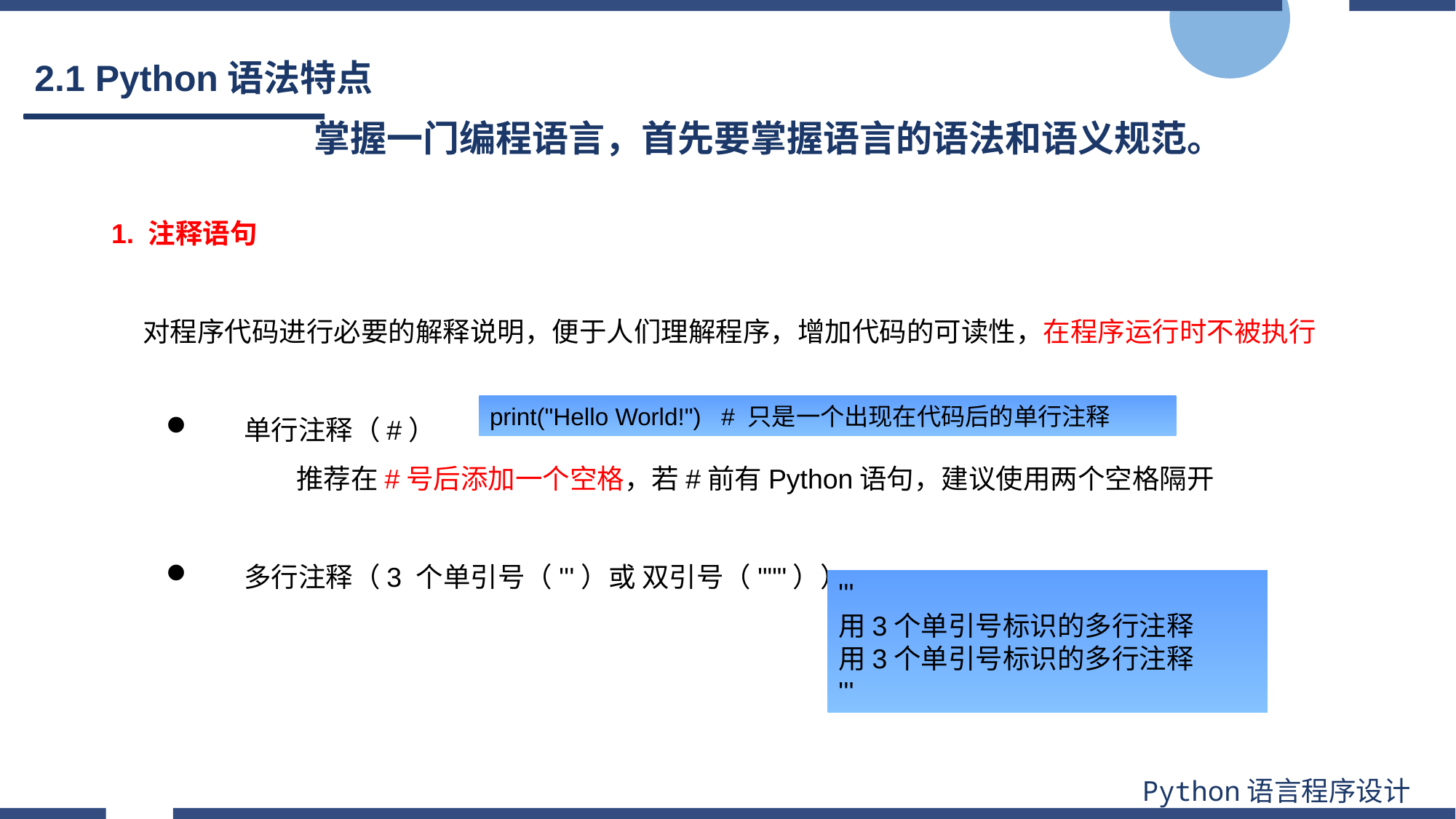

# 2.1 Python语法特点
掌握一门编程语言，首先要掌握语言的语法和语义规范。
1. 注释语句

    对程序代码进行必要的解释说明，便于人们理解程序，增加代码的可读性，在程序运行时不被执行

      单行注释（#）
                    推荐在#号后添加一个空格，若#前有Python语句，建议使用两个空格隔开

      多行注释（3 个单引号（'''）或 双引号（"""））
print("Hello World!")   # 只是一个出现在代码后的单行注释
'''
用3个单引号标识的多行注释
用3个单引号标识的多行注释
'''